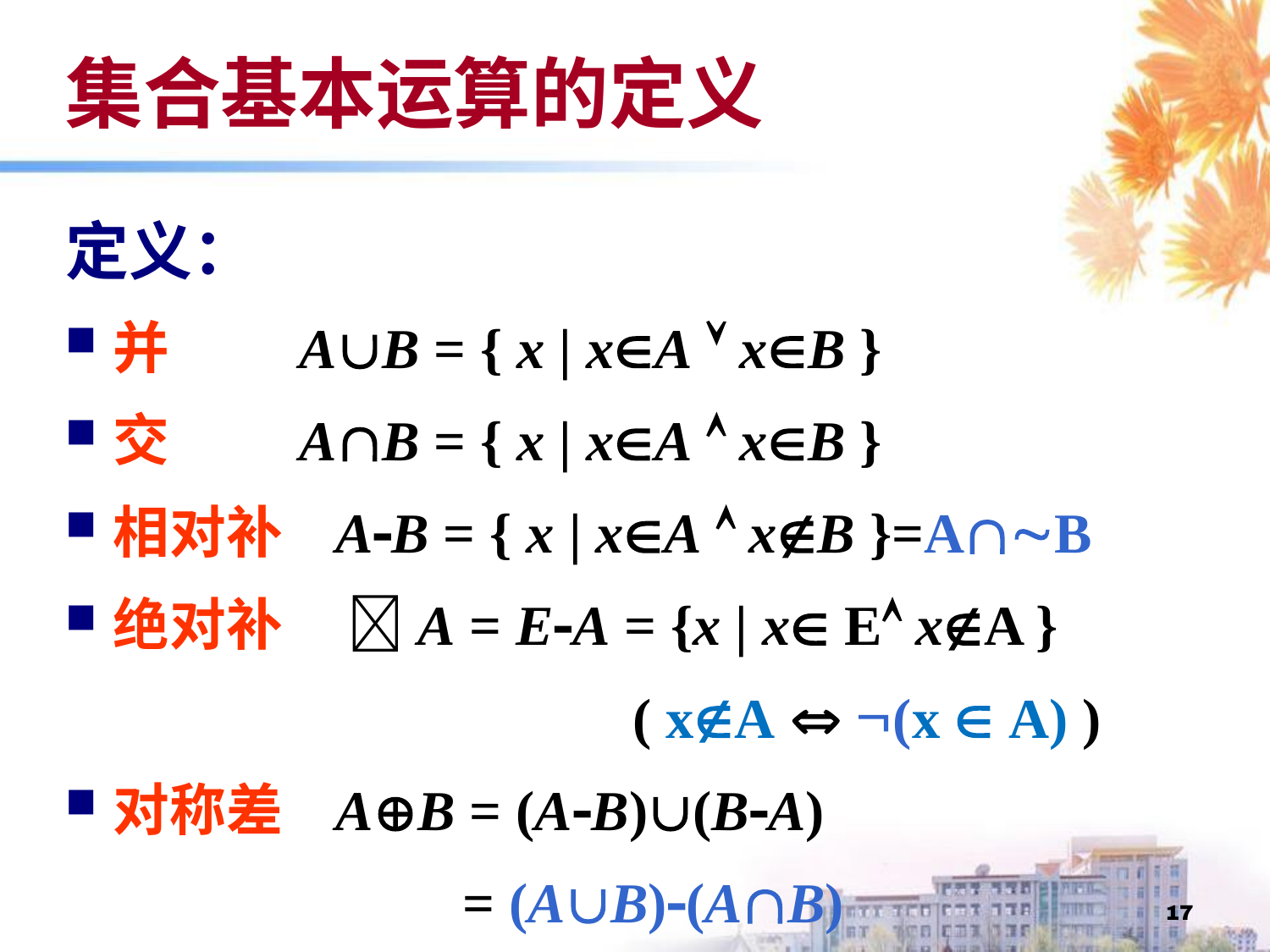

# 集合基本运算的定义
定义：
并         A∪B = { x | x∈A ∨ x∈B }
交         A∩B = { x | x∈A ∧ x∈B }
相对补   A−B = { x | x∈A ∧ x∉B }=A∩∼B
绝对补     ∼A = E−A = {x | x∈ E∧ x∉A }
                                        ( x∉A ⇔ ¬(x ∈ A) )
对称差   A⊕B = (A−B)∪(B−A)
                            = (A∪B)−(A∩B)

17